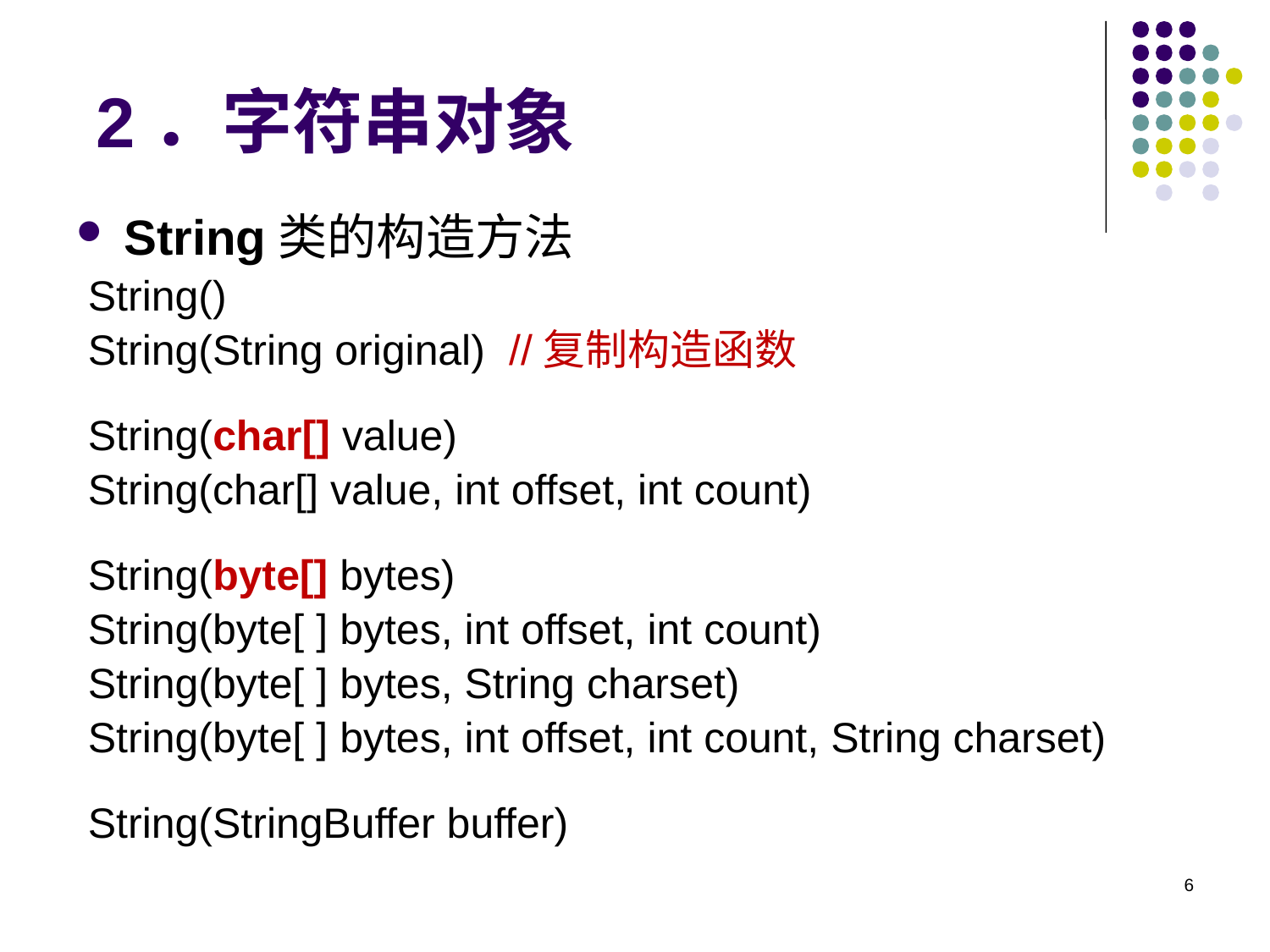

# 2．字符串对象
String类的构造方法
 String()
 String(String original)  //复制构造函数

 String(char[] value)
 String(char[] value, int offset, int count)

 String(byte[] bytes)
 String(byte[ ] bytes, int offset, int count)
 String(byte[ ] bytes, String charset)
 String(byte[ ] bytes, int offset, int count, String charset)

 String(StringBuffer buffer)
6